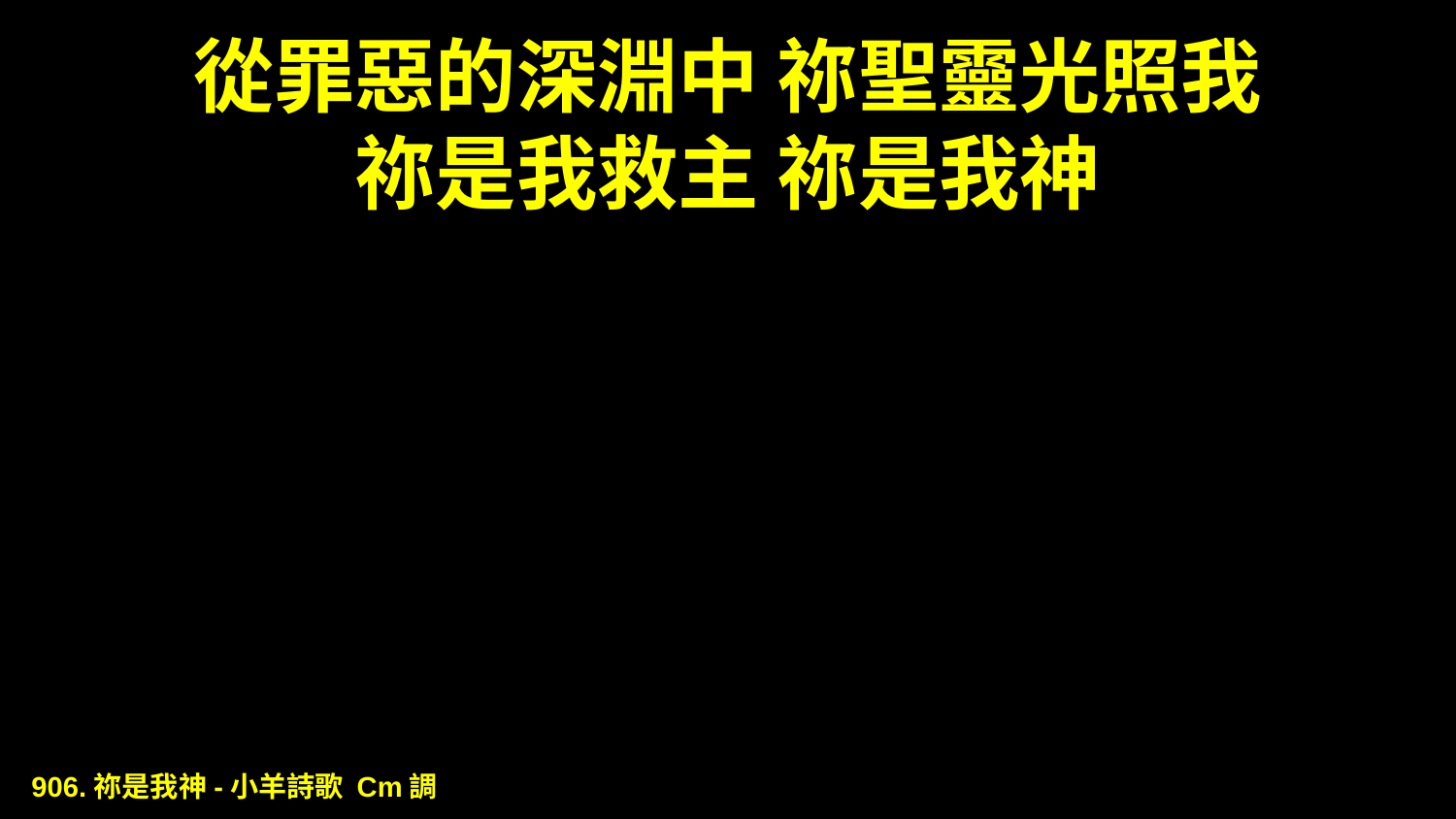

# 從罪惡的深淵中 祢聖靈光照我 祢是我救主 祢是我神
906.祢是我神-小羊詩歌 Cm調